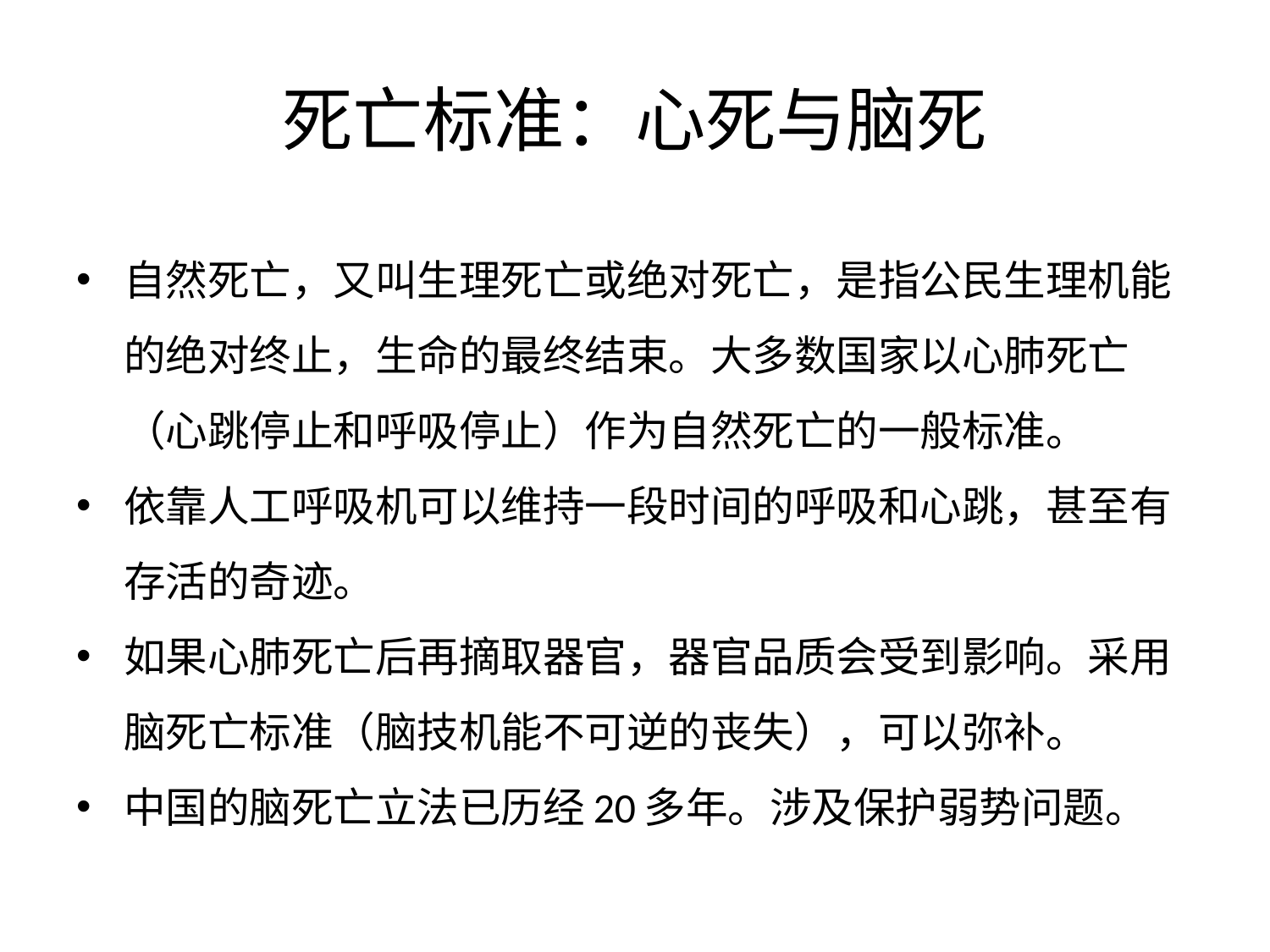

# 死亡标准：心死与脑死
自然死亡，又叫生理死亡或绝对死亡，是指公民生理机能的绝对终止，生命的最终结束。大多数国家以心肺死亡（心跳停止和呼吸停止）作为自然死亡的一般标准。
依靠人工呼吸机可以维持一段时间的呼吸和心跳，甚至有存活的奇迹。
如果心肺死亡后再摘取器官，器官品质会受到影响。采用脑死亡标准（脑技机能不可逆的丧失），可以弥补。
中国的脑死亡立法已历经20多年。涉及保护弱势问题。